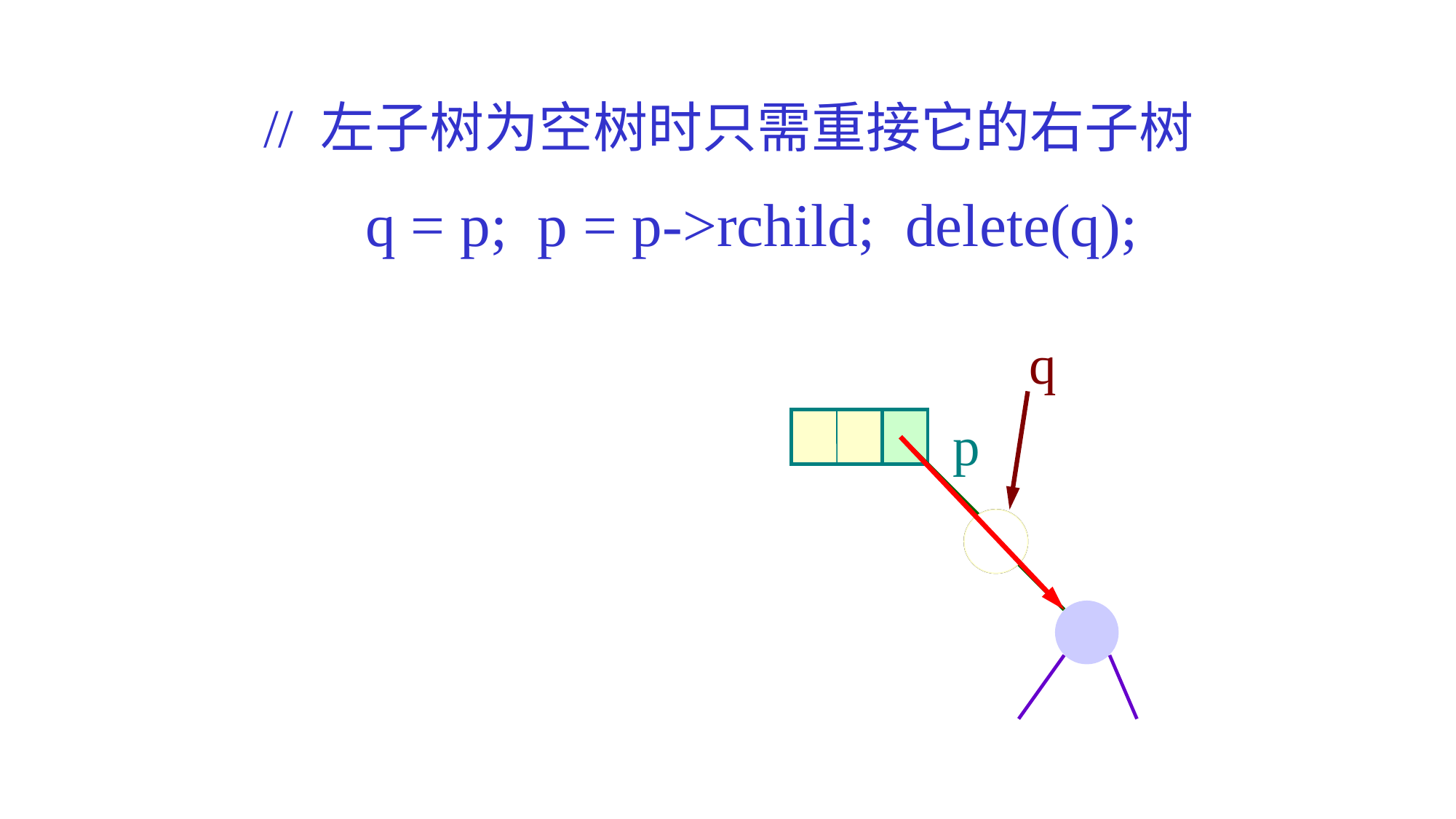

// 左子树为空树时只需重接它的右子树
q = p;  p = p->rchild;  delete(q);
q

p